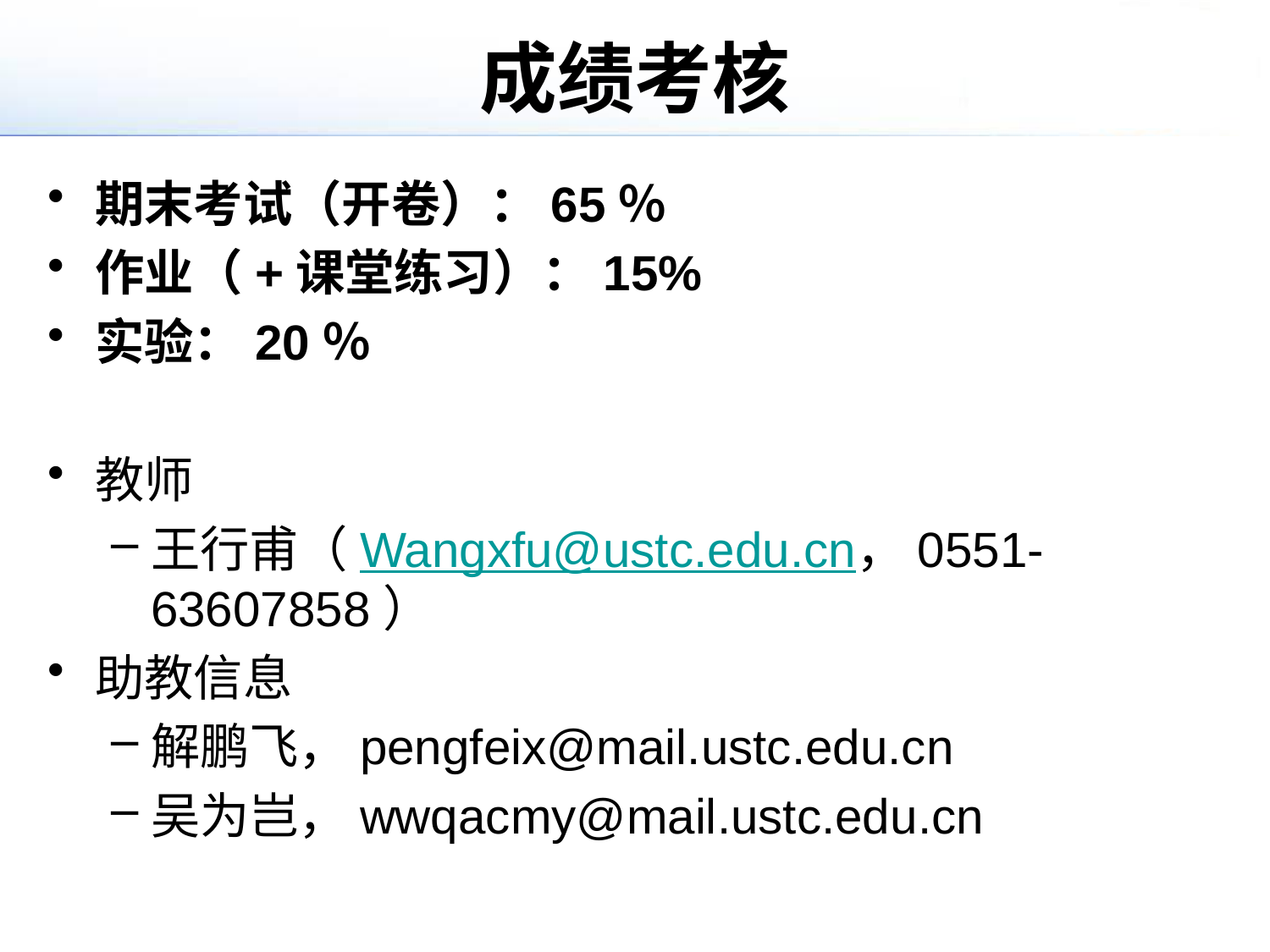

# 成绩考核
期末考试（开卷）：65％
作业（+课堂练习）：15%
实验：20％

教师
王行甫（Wangxfu@ustc.edu.cn，0551-63607858）
助教信息
解鹏飞，pengfeix@mail.ustc.edu.cn
吴为岂，wwqacmy@mail.ustc.edu.cn